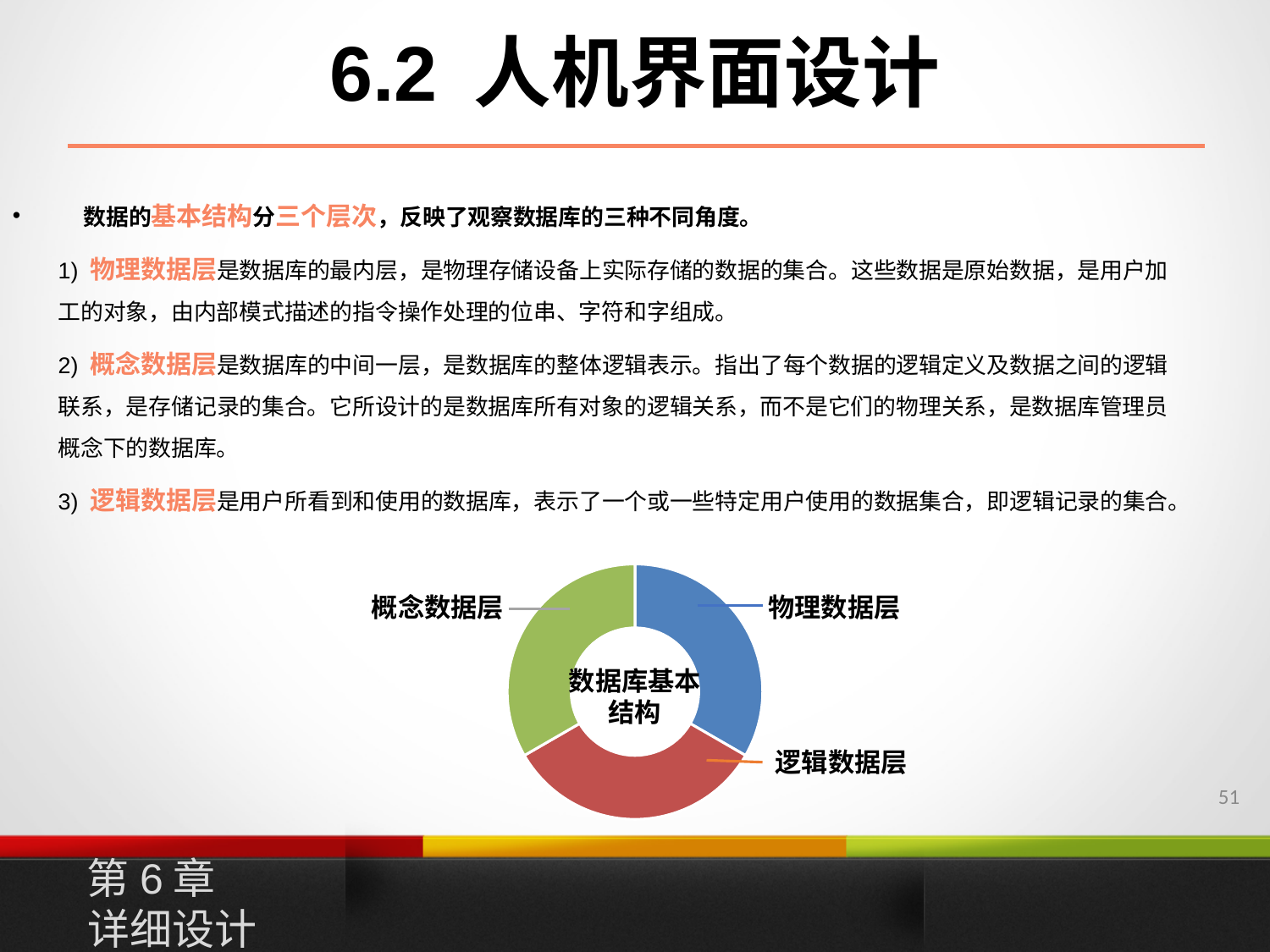

6.2 人机界面设计
       数据的基本结构分三个层次，反映了观察数据库的三种不同角度。
1) 物理数据层是数据库的最内层，是物理存储设备上实际存储的数据的集合。这些数据是原始数据，是用户加工的对象，由内部模式描述的指令操作处理的位串、字符和字组成。
2) 概念数据层是数据库的中间一层，是数据库的整体逻辑表示。指出了每个数据的逻辑定义及数据之间的逻辑联系，是存储记录的集合。它所设计的是数据库所有对象的逻辑关系，而不是它们的物理关系，是数据库管理员概念下的数据库。
3) 逻辑数据层是用户所看到和使用的数据库，表示了一个或一些特定用户使用的数据集合，即逻辑记录的集合。

### Chart

| Category | 销售额 |
|---|---|
| 第一季度 | 10.0 |
| 第二季度 | 10.0 |
| 第三季度 | 10.0 |
概念数据层
物理数据层
数据库基本结构
逻辑数据层
51
第6章
详细设计